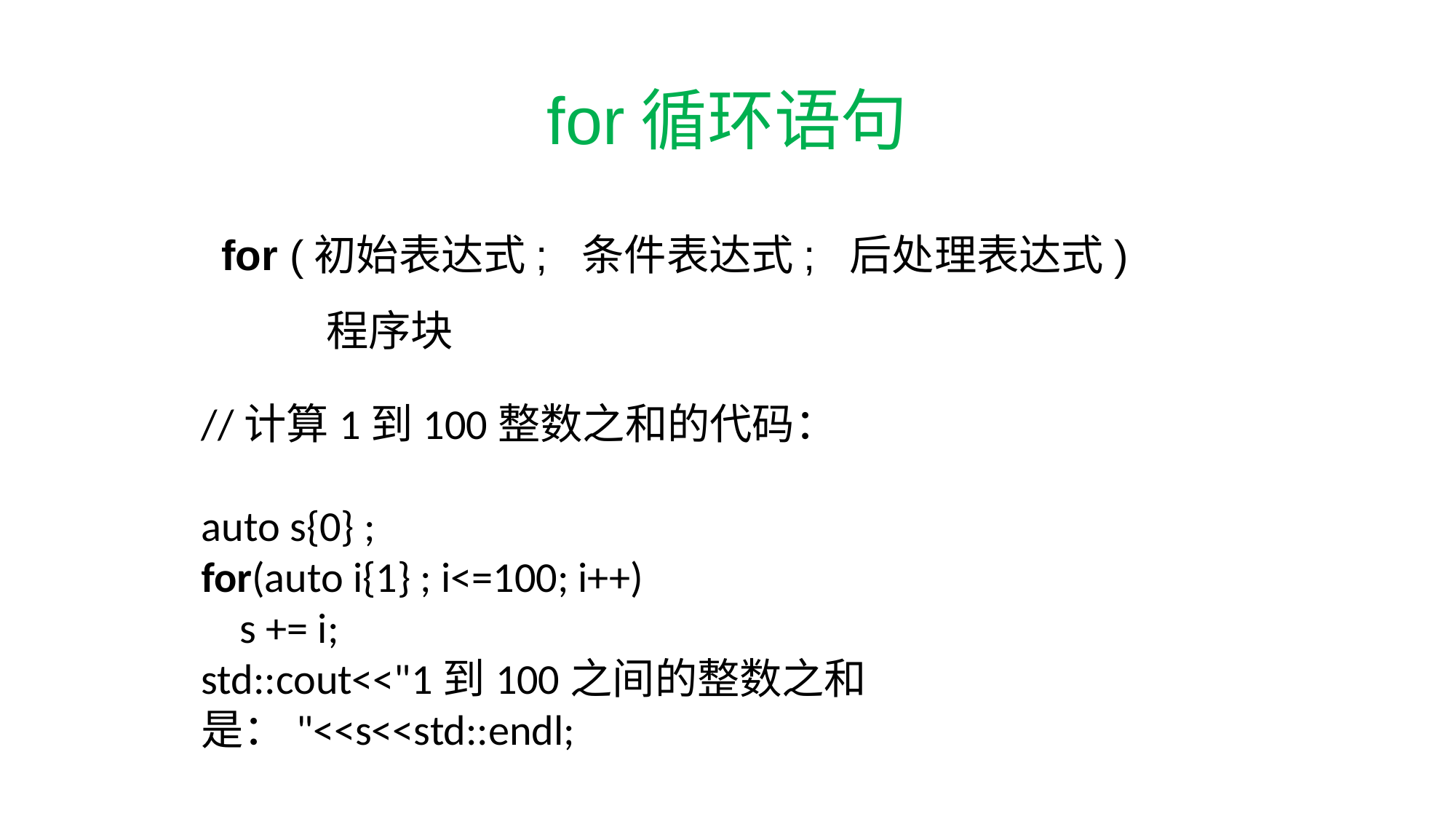

# for循环语句
for (初始表达式;  条件表达式;  后处理表达式)
          程序块
//计算1到100整数之和的代码：

auto s{0} ;
for(auto i{1} ; i<=100; i++)
    s += i;
std::cout<<"1到100之间的整数之和是："<<s<<std::endl;